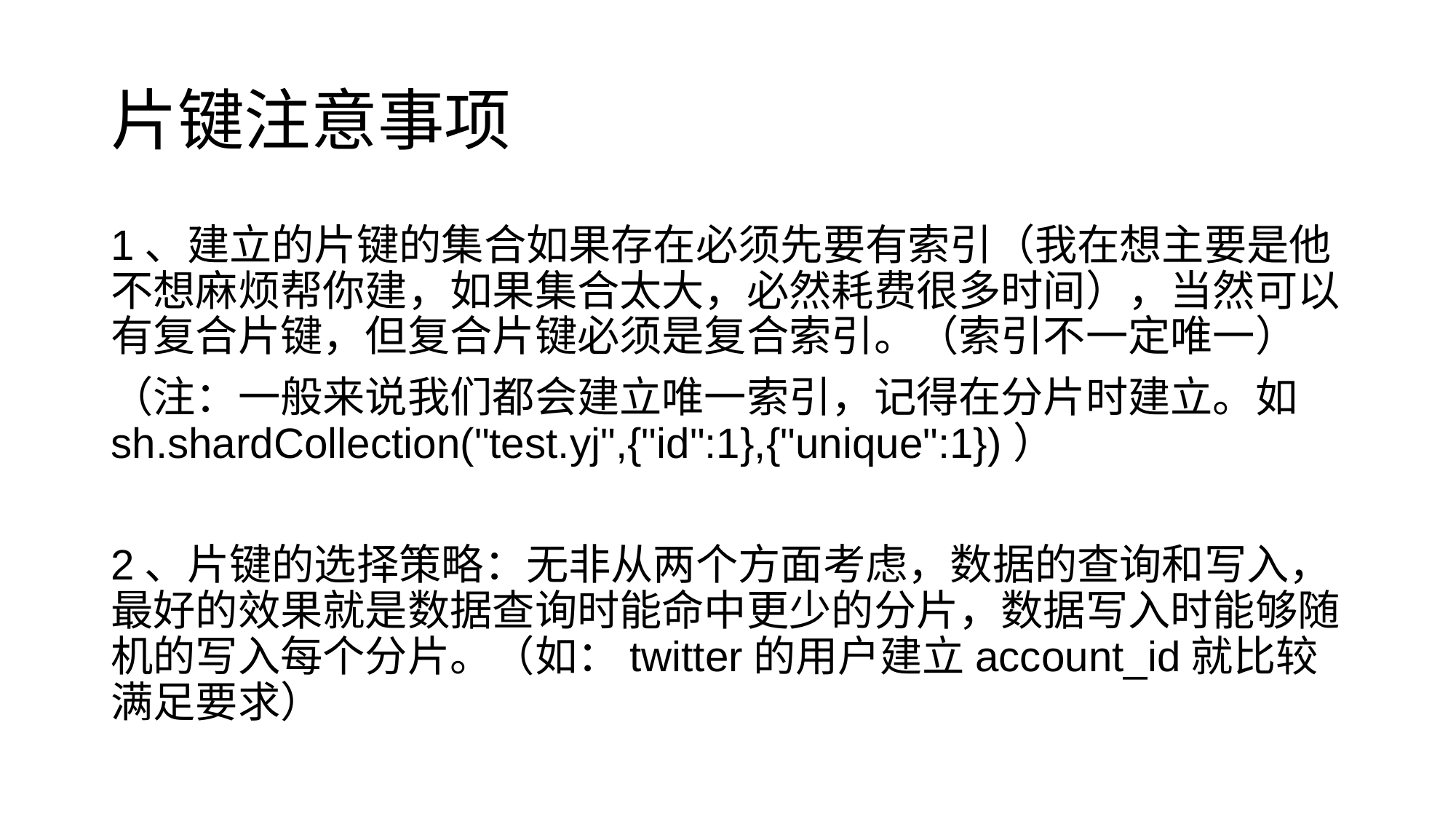

# 片键注意事项
1、建立的片键的集合如果存在必须先要有索引（我在想主要是他不想麻烦帮你建，如果集合太大，必然耗费很多时间），当然可以有复合片键，但复合片键必须是复合索引。（索引不一定唯一）
（注：一般来说我们都会建立唯一索引，记得在分片时建立。如sh.shardCollection("test.yj",{"id":1},{"unique":1})）

2、片键的选择策略：无非从两个方面考虑，数据的查询和写入，最好的效果就是数据查询时能命中更少的分片，数据写入时能够随机的写入每个分片。（如：twitter的用户建立account_id就比较满足要求）